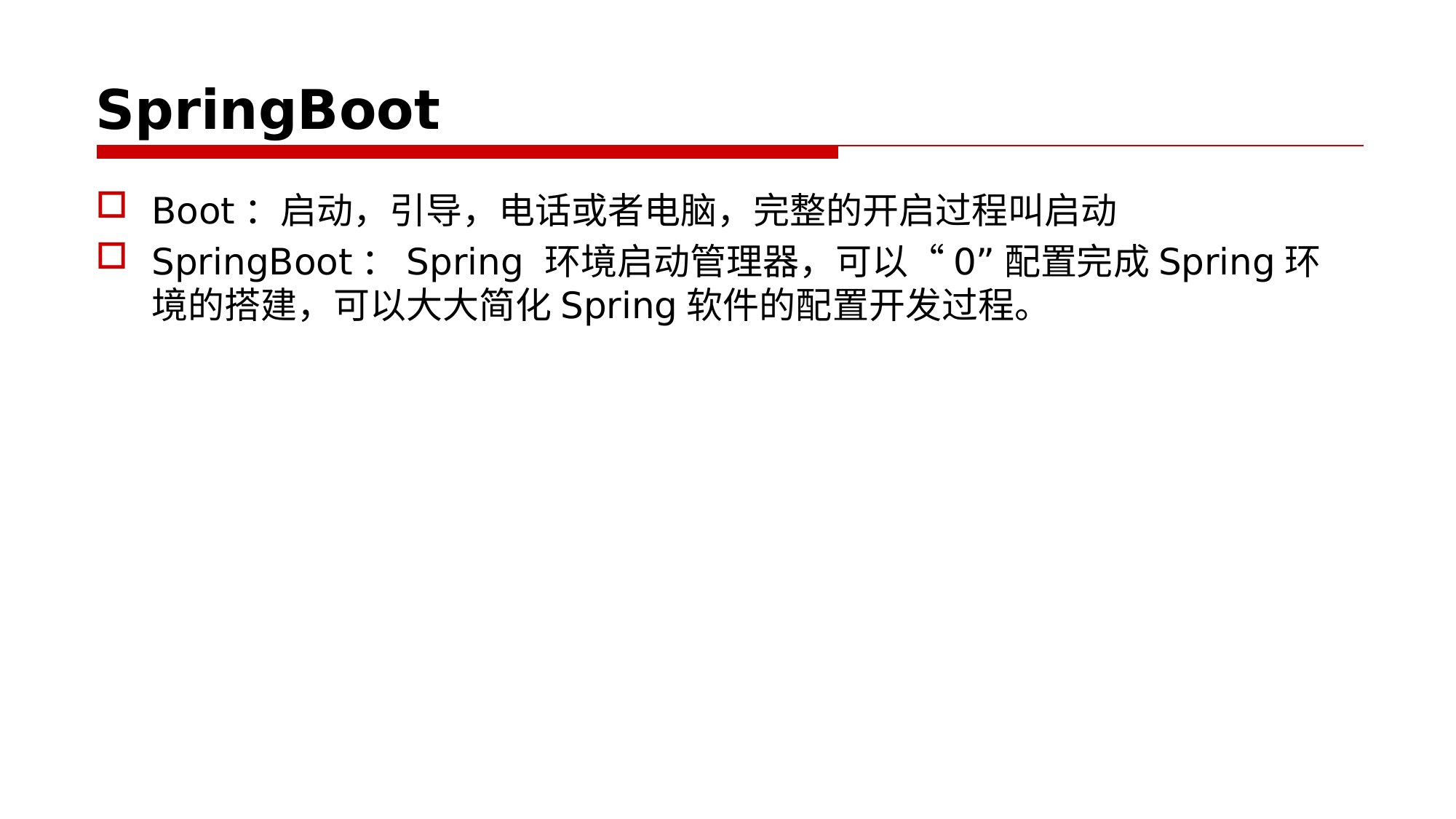

# SpringBoot
Boot：启动，引导，电话或者电脑，完整的开启过程叫启动
SpringBoot：Spring 环境启动管理器，可以“0”配置完成Spring环境的搭建，可以大大简化Spring软件的配置开发过程。